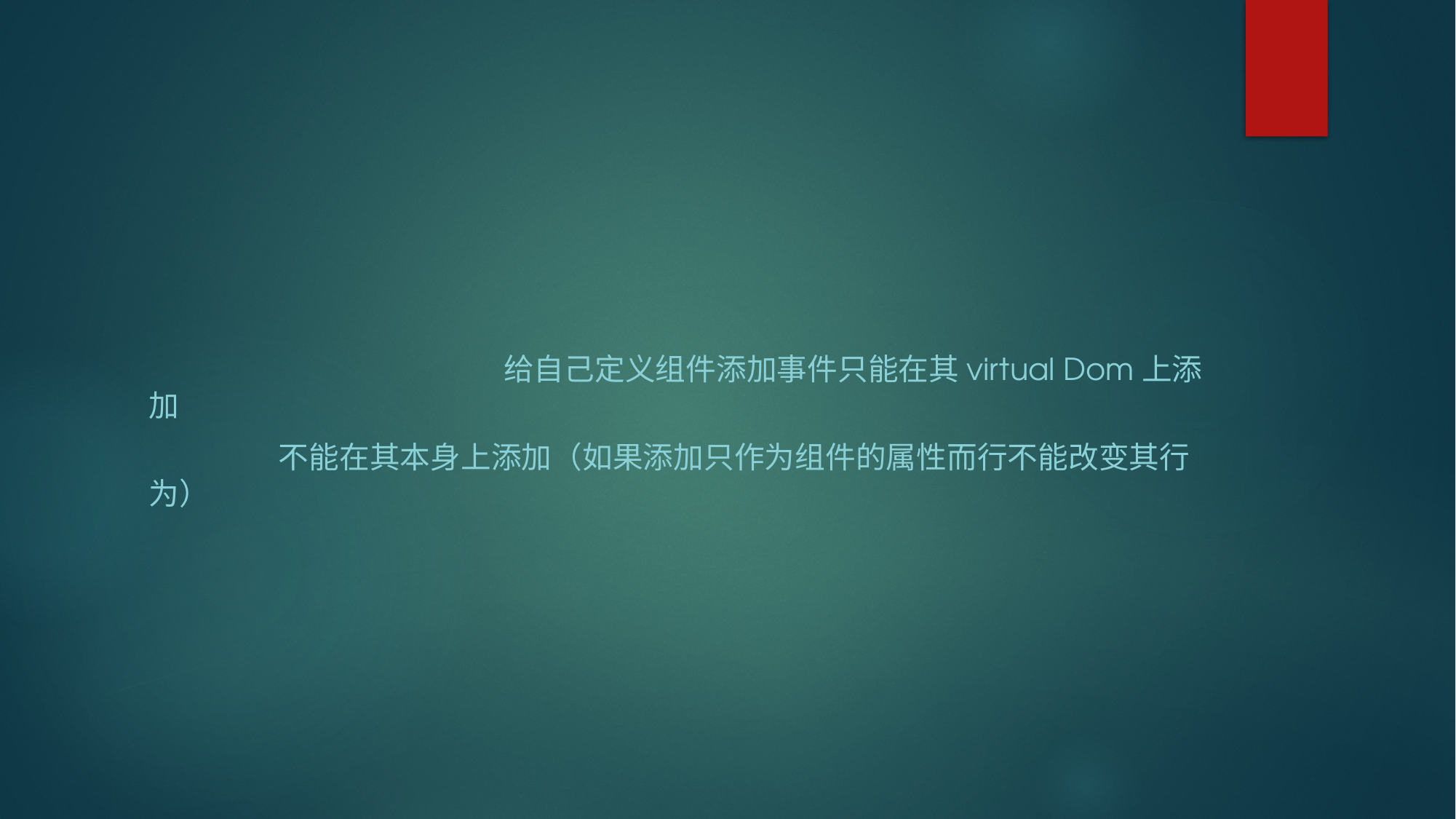

给自己定义组件添加事件只能在其virtual Dom上添加
	  不能在其本身上添加（如果添加只作为组件的属性而行不能改变其行为）